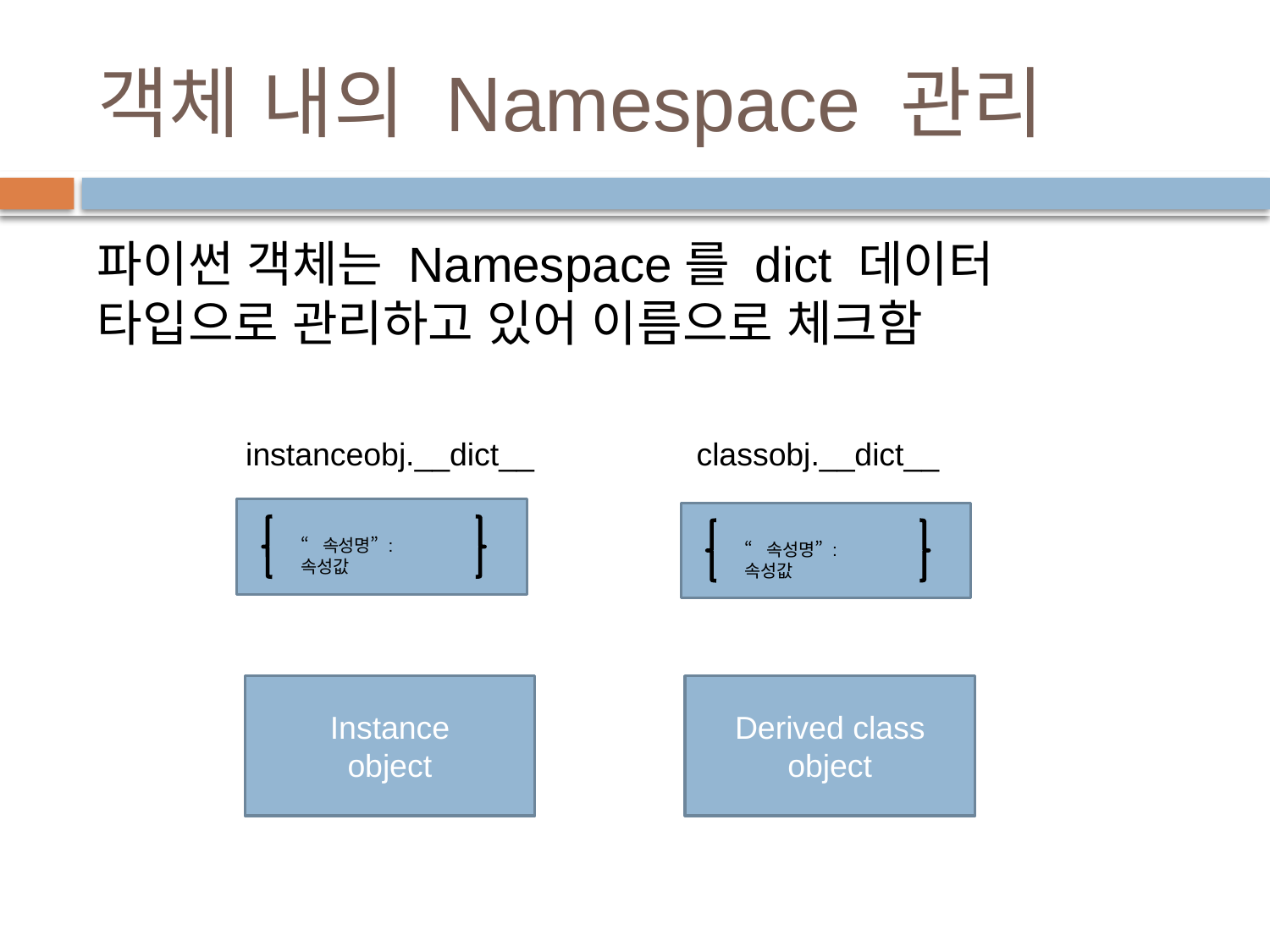

# 객체 내의 Namespace 관리
파이썬 객체는 Namespace를 dict 데이터 타입으로 관리하고 있어 이름으로 체크함
instanceobj.__dict__
classobj.__dict__

“속성명” : 속성값

“속성명” : 속성값
Instance
object
Derived class
object